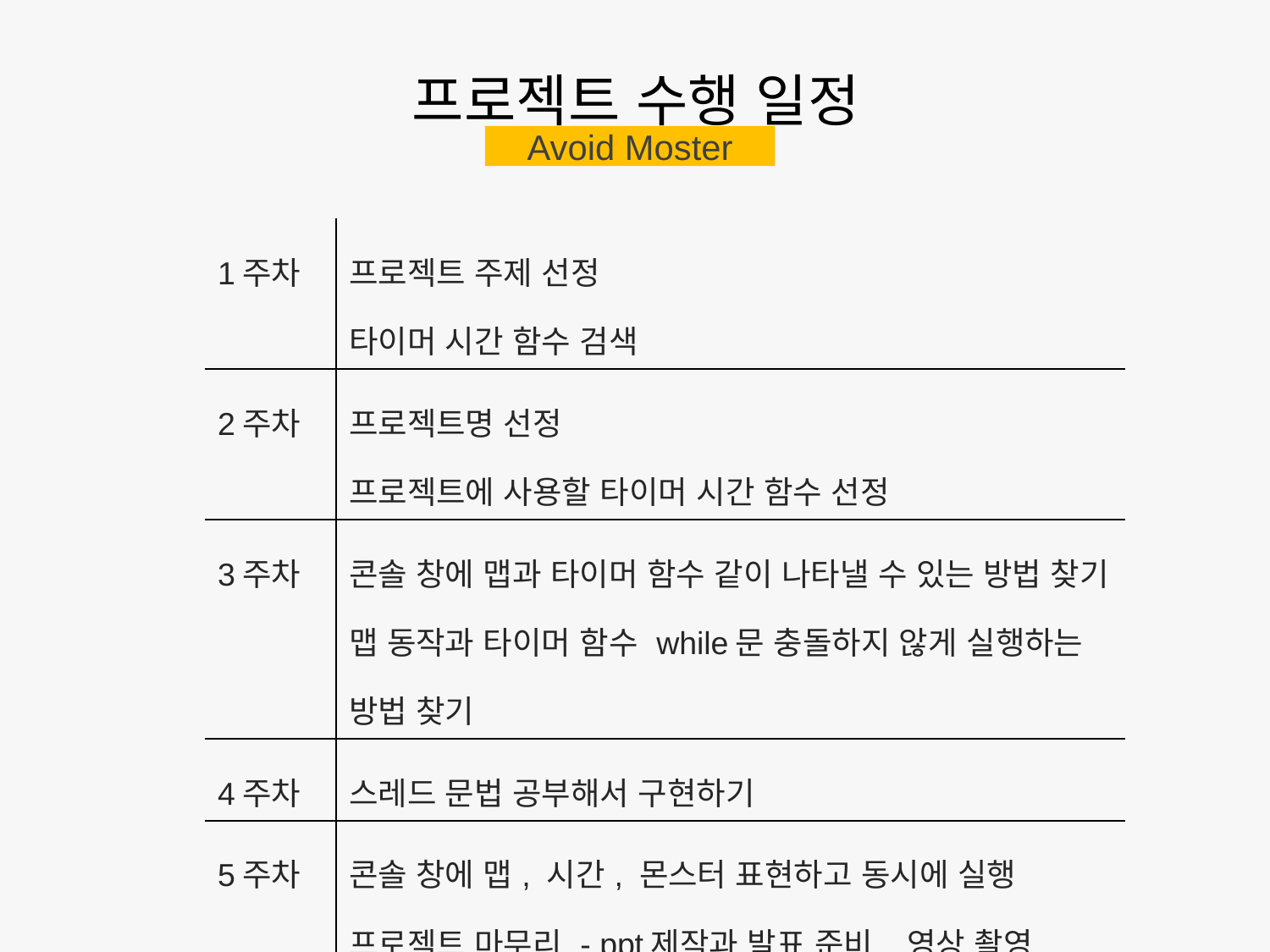

# 프로젝트 수행 일정
Avoid Moster
| 1주차 | 프로젝트 주제 선정 타이머 시간 함수 검색 |
| --- | --- |
| 2주차 | 프로젝트명 선정 프로젝트에 사용할 타이머 시간 함수 선정 |
| 3주차 | 콘솔 창에 맵과 타이머 함수 같이 나타낼 수 있는 방법 찾기 맵 동작과 타이머 함수 while문 충돌하지 않게 실행하는 방법 찾기 |
| 4주차 | 스레드 문법 공부해서 구현하기 |
| 5주차 | 콘솔 창에 맵, 시간, 몬스터 표현하고 동시에 실행 프로젝트 마무리 - ppt제작과 발표 준비, 영상 촬영 |